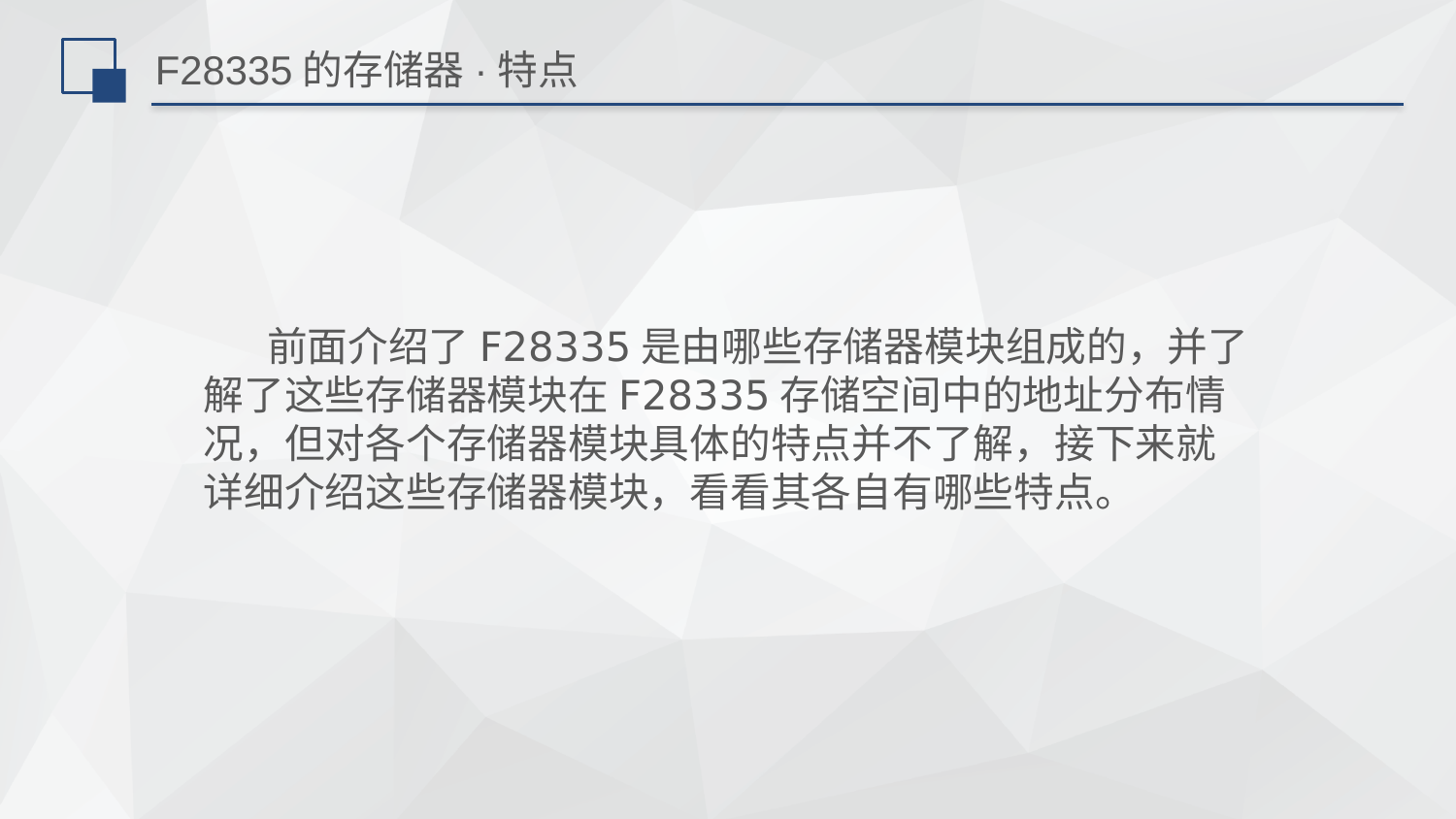

# F28335的存储器·特点
      前面介绍了F28335是由哪些存储器模块组成的，并了解了这些存储器模块在F28335存储空间中的地址分布情况，但对各个存储器模块具体的特点并不了解，接下来就详细介绍这些存储器模块，看看其各自有哪些特点。